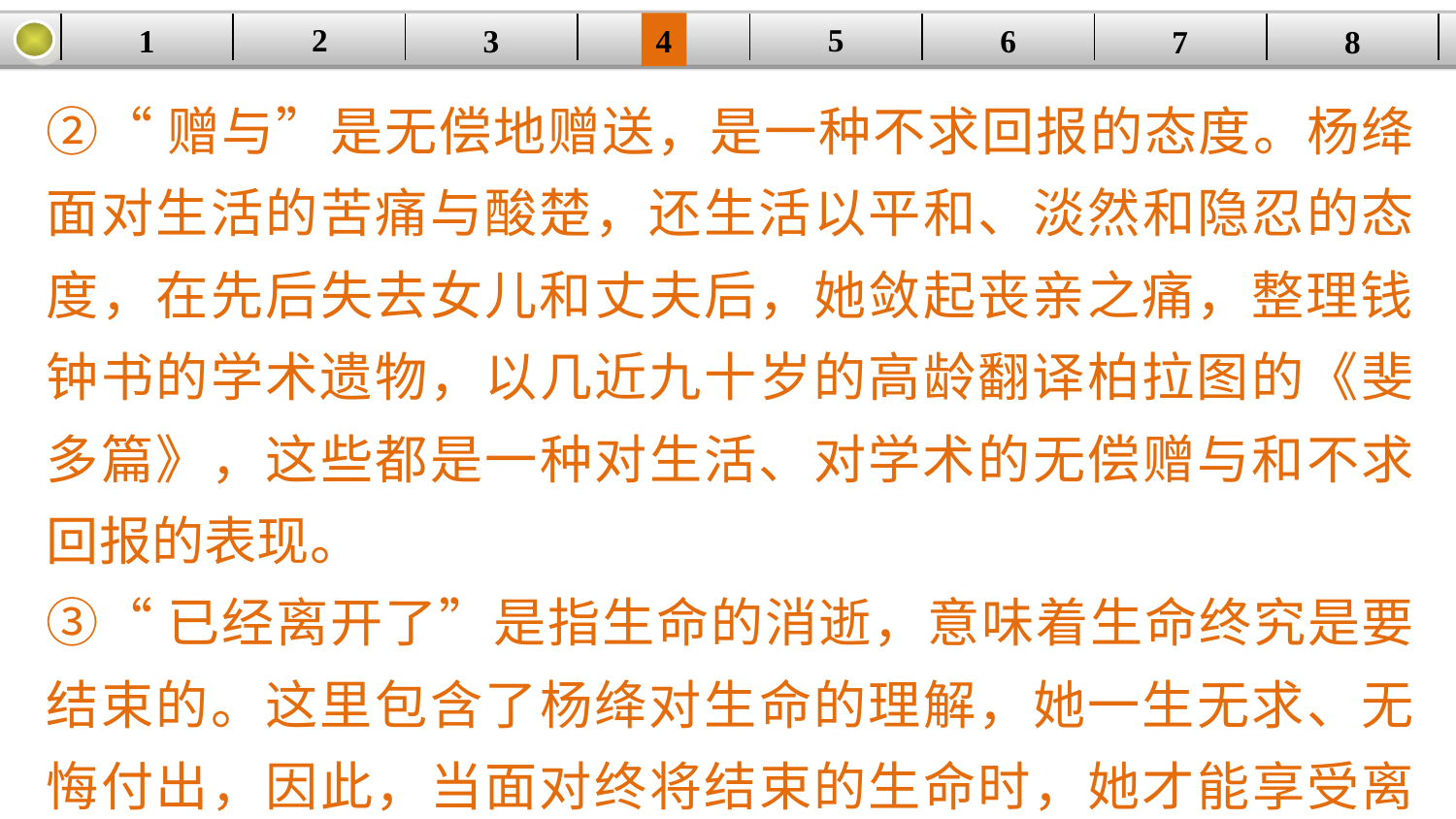

5
2
1
4
6
|  |  |  |  |  |  |  |  |
| --- | --- | --- | --- | --- | --- | --- | --- |
3
8
7

②“赠与”是无偿地赠送，是一种不求回报的态度。杨绛面对生活的苦痛与酸楚，还生活以平和、淡然和隐忍的态度，在先后失去女儿和丈夫后，她敛起丧亲之痛，整理钱钟书的学术遗物，以几近九十岁的高龄翻译柏拉图的《斐多篇》，这些都是一种对生活、对学术的无偿赠与和不求回报的表现。
③“已经离开了”是指生命的消逝，意味着生命终究是要结束的。这里包含了杨绛对生命的理解，她一生无求、无悔付出，因此，当面对终将结束的生命时，她才能享受离开时的平静和祥和。